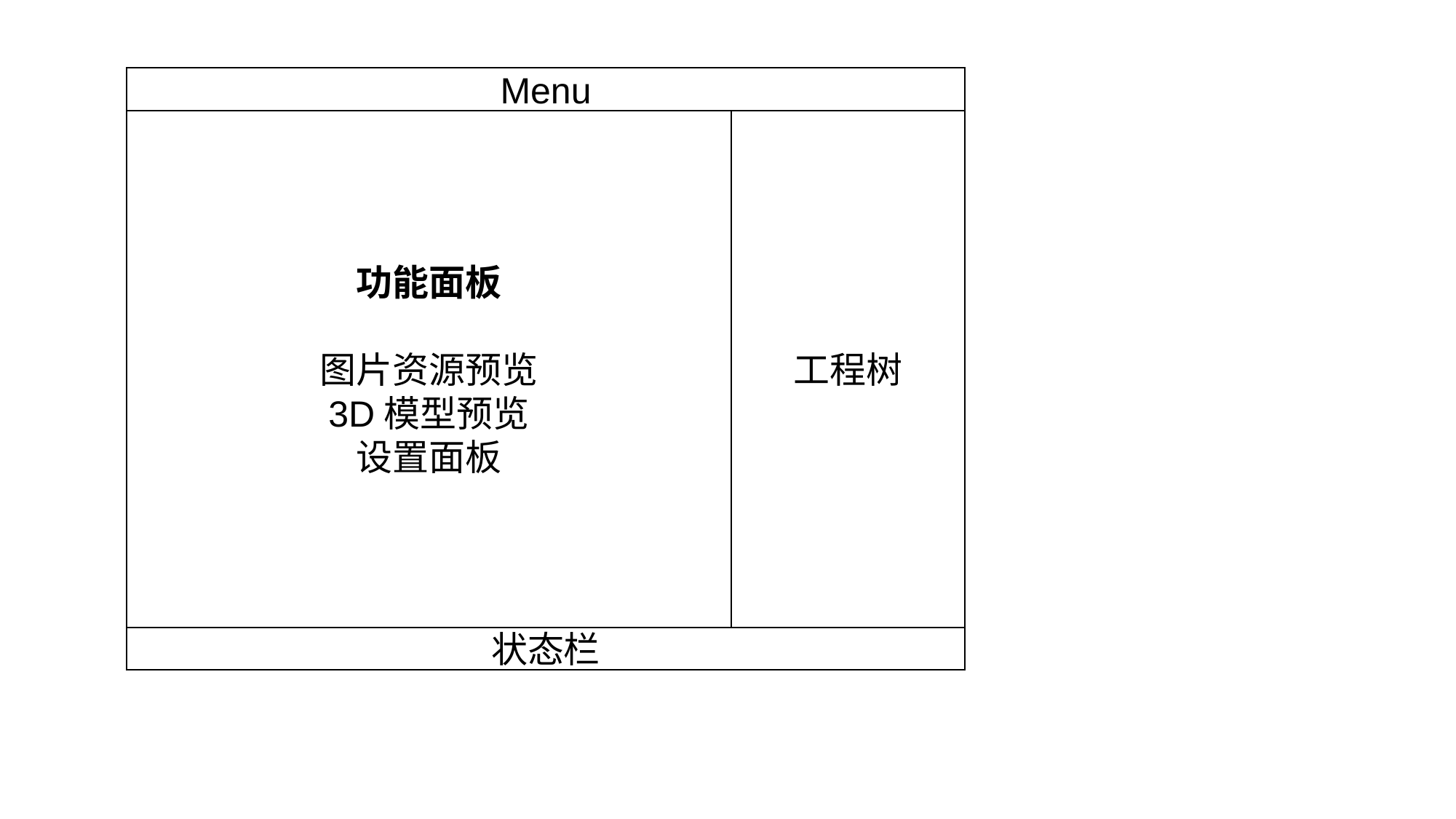

Menu
功能面板

图片资源预览
3D模型预览
设置面板
工程树
状态栏